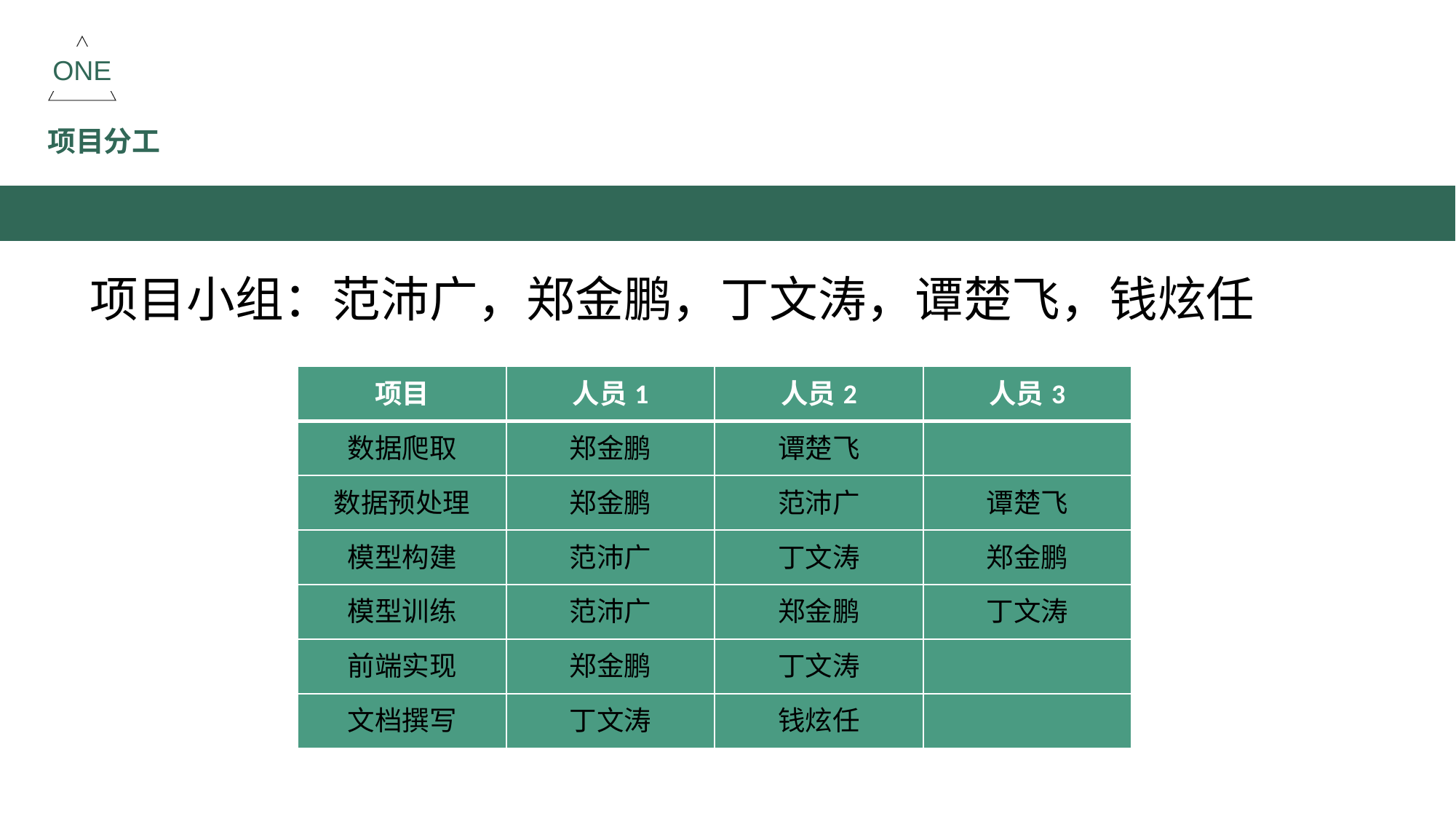

ONE
项目分工

项目小组：范沛广，郑金鹏，丁文涛，谭楚飞，钱炫任
| 项目 | 人员1 | 人员2 | 人员3 |
| --- | --- | --- | --- |
| 数据爬取 | 郑金鹏 | 谭楚飞 |  |
| 数据预处理 | 郑金鹏 | 范沛广 | 谭楚飞 |
| 模型构建 | 范沛广 | 丁文涛 | 郑金鹏 |
| 模型训练 | 范沛广 | 郑金鹏 | 丁文涛 |
| 前端实现 | 郑金鹏 | 丁文涛 |  |
| 文档撰写 | 丁文涛 | 钱炫任 |  |